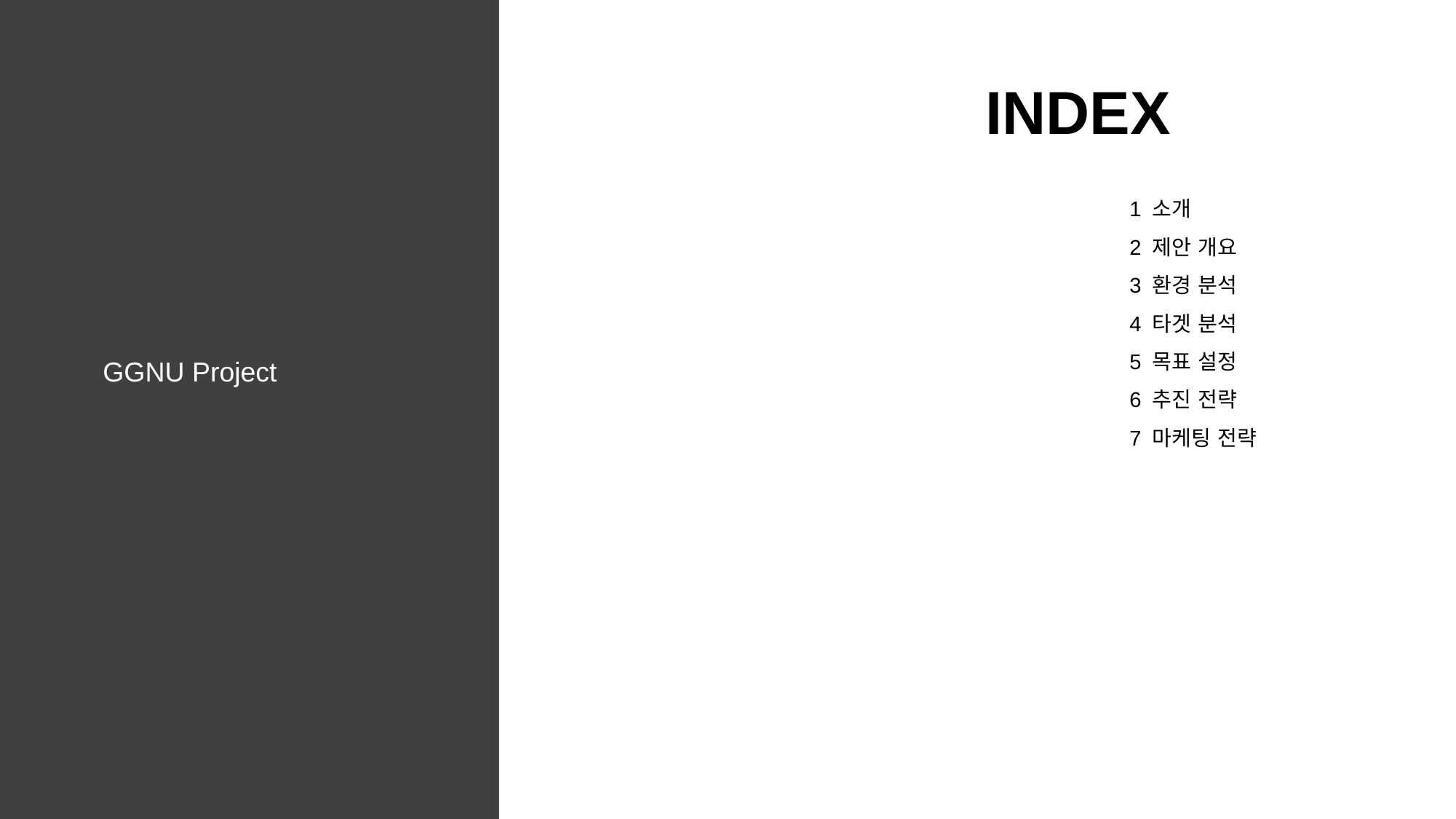

INDEX
1 소개
2 제안 개요
3 환경 분석
4 타겟 분석
5 목표 설정
6 추진 전략
7 마케팅 전략
GGNU Project